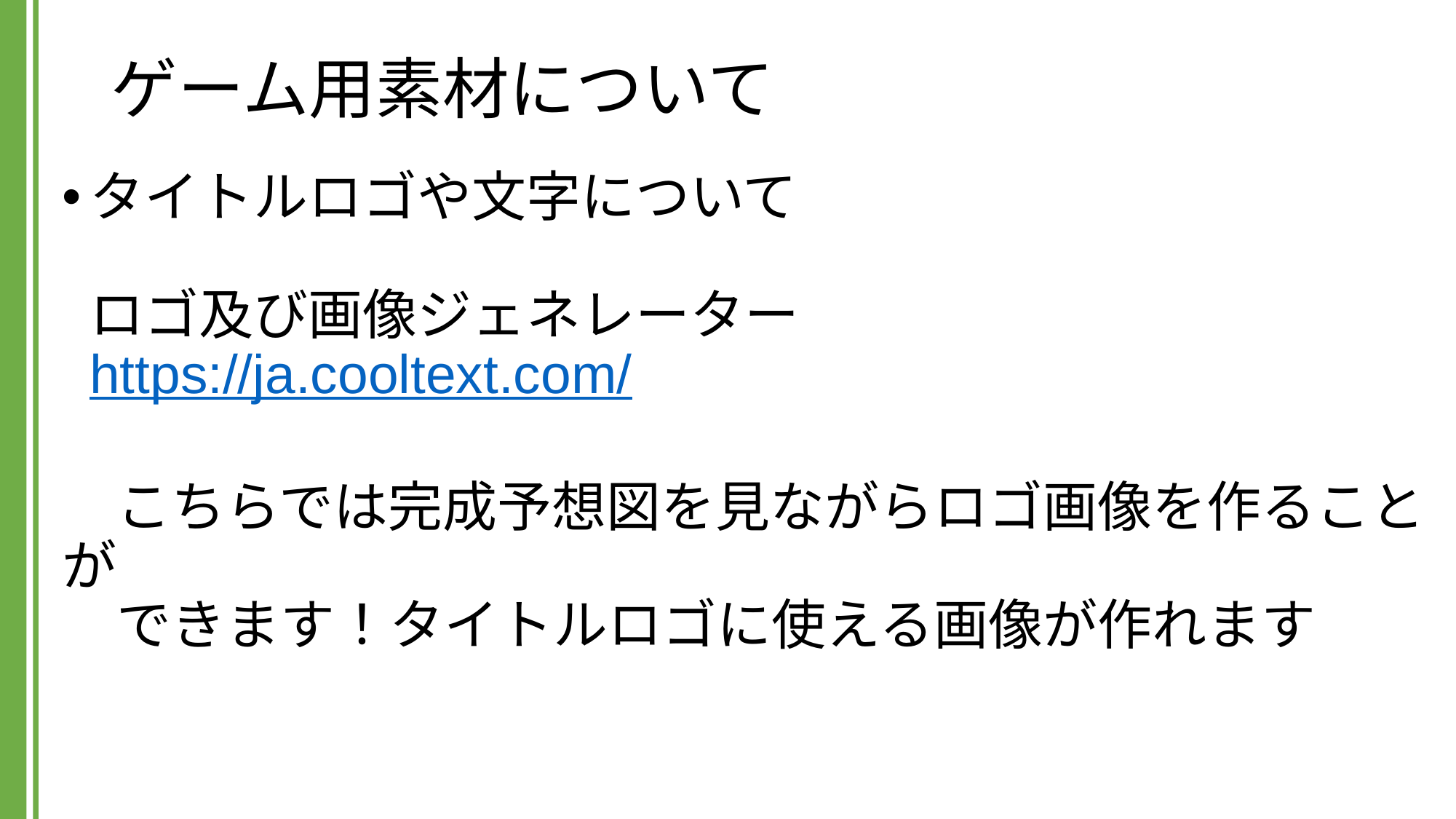

# ゲーム用素材について
タイトルロゴや文字について
ロゴ及び画像ジェネレーター
https://ja.cooltext.com/
　こちらでは完成予想図を見ながらロゴ画像を作ることが
　できます！タイトルロゴに使える画像が作れます